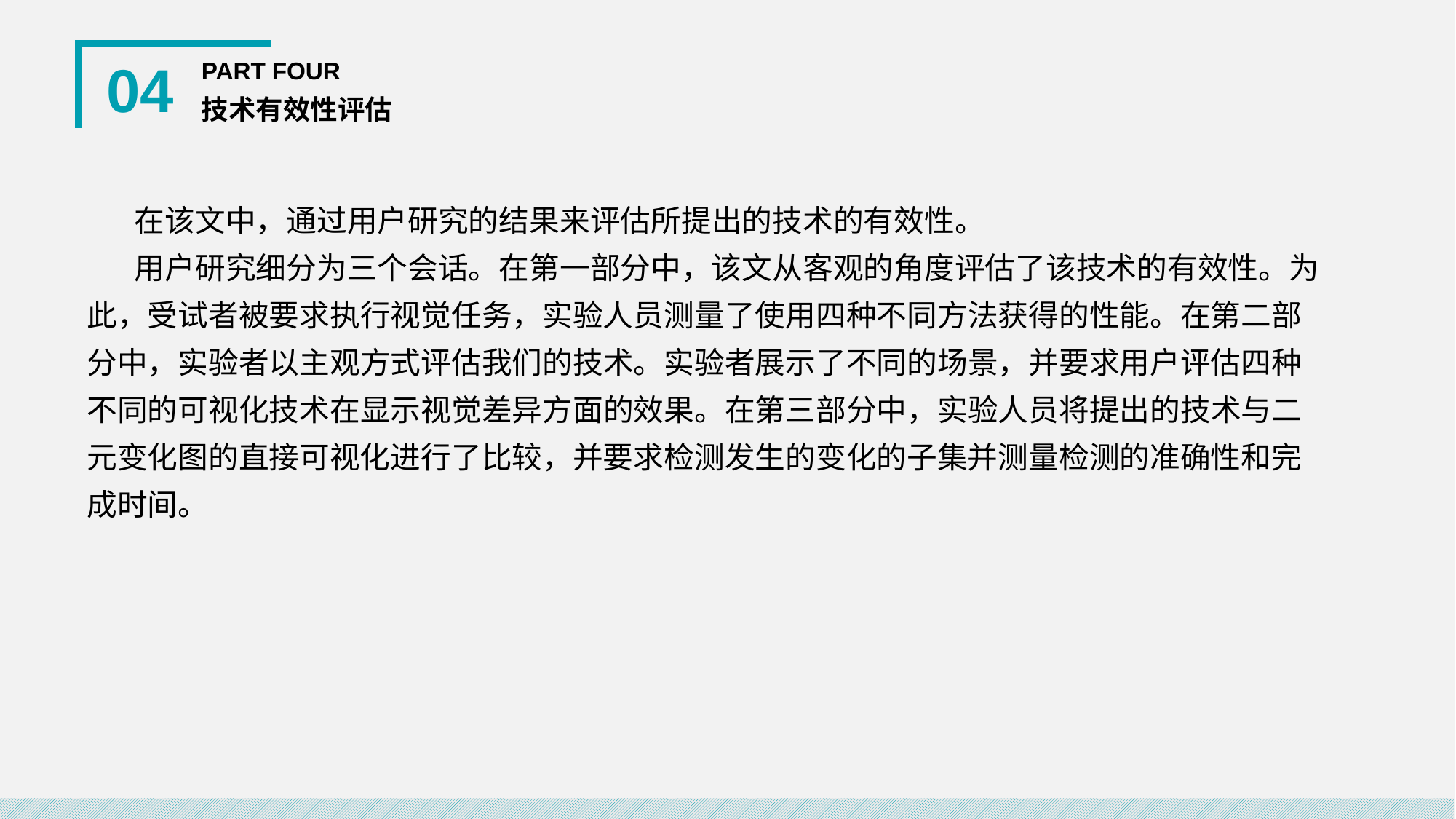

04
PART FOUR

技术有效性评估

      在该文中，通过用户研究的结果来评估所提出的技术的有效性。
      用户研究细分为三个会话。在第一部分中，该文从客观的角度评估了该技术的有效性。为此，受试者被要求执行视觉任务，实验人员测量了使用四种不同方法获得的性能。在第二部分中，实验者以主观方式评估我们的技术。实验者展示了不同的场景，并要求用户评估四种不同的可视化技术在显示视觉差异方面的效果。在第三部分中，实验人员将提出的技术与二元变化图的直接可视化进行了比较，并要求检测发生的变化的子集并测量检测的准确性和完成时间。